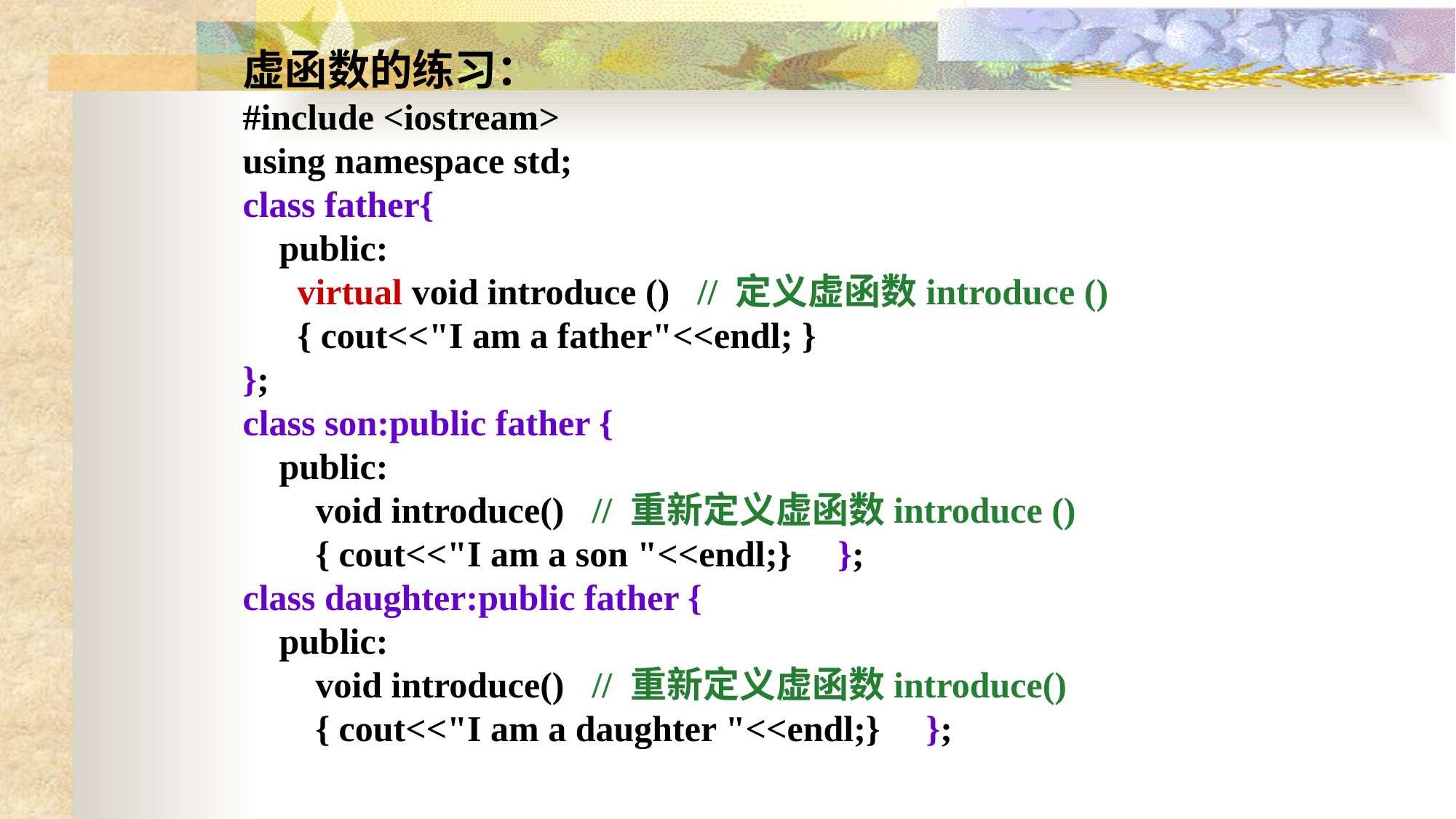

虚函数的练习：
#include <iostream>
using namespace std;
class father{
    public:
      virtual void introduce ()   // 定义虚函数introduce ()
      { cout<<"I am a father"<<endl; }
};
class son:public father {
    public:
        void introduce()   // 重新定义虚函数introduce ()
        { cout<<"I am a son "<<endl;}     };
class daughter:public father {
    public:
        void introduce()   // 重新定义虚函数introduce()
        { cout<<"I am a daughter "<<endl;}     };